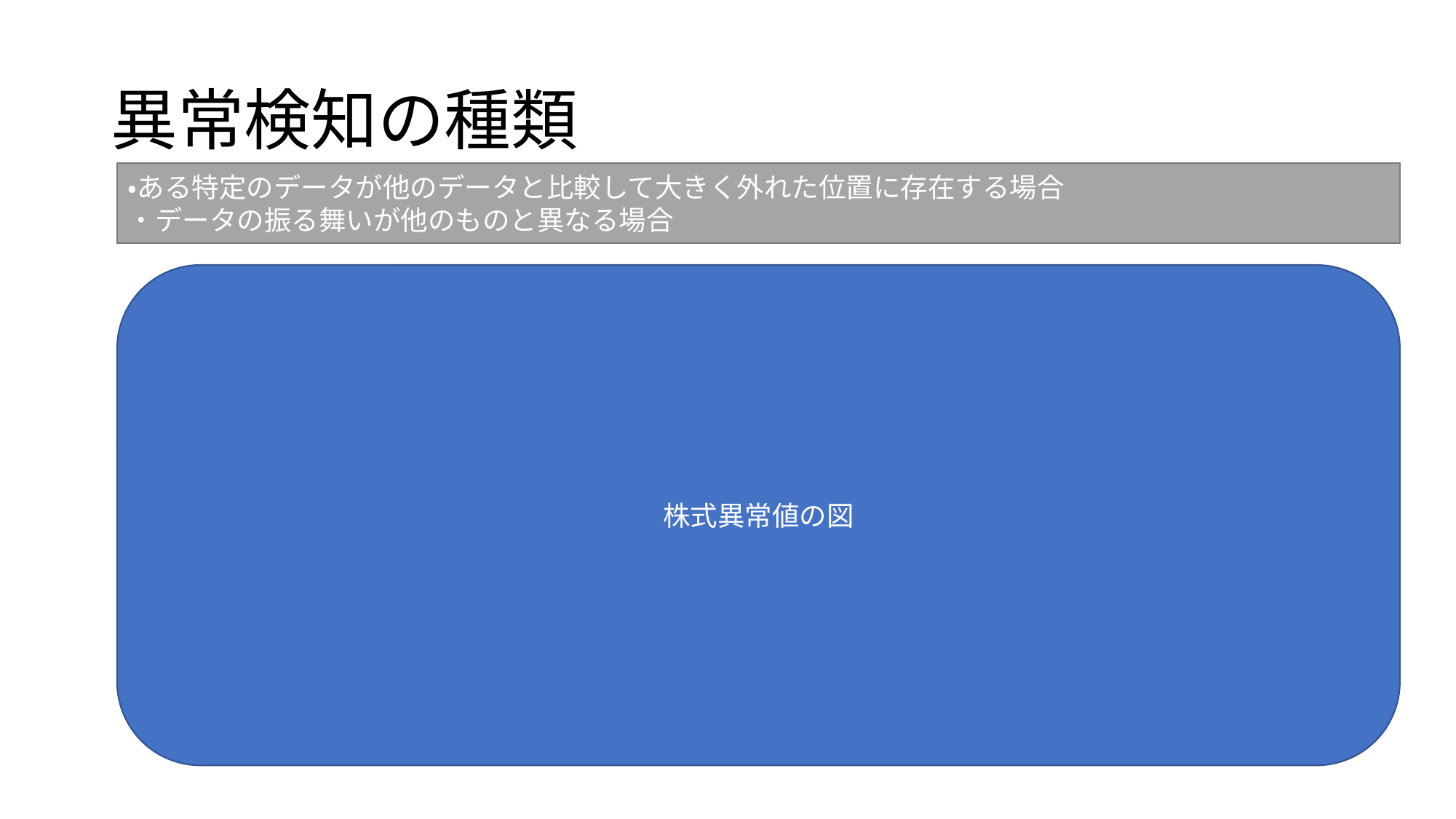

# 異常検知の種類
・ある特定のデータが他のデータと比較して大きく外れた位置に存在する場合
・データの振る舞いが他のものと異なる場合
株式異常値の図